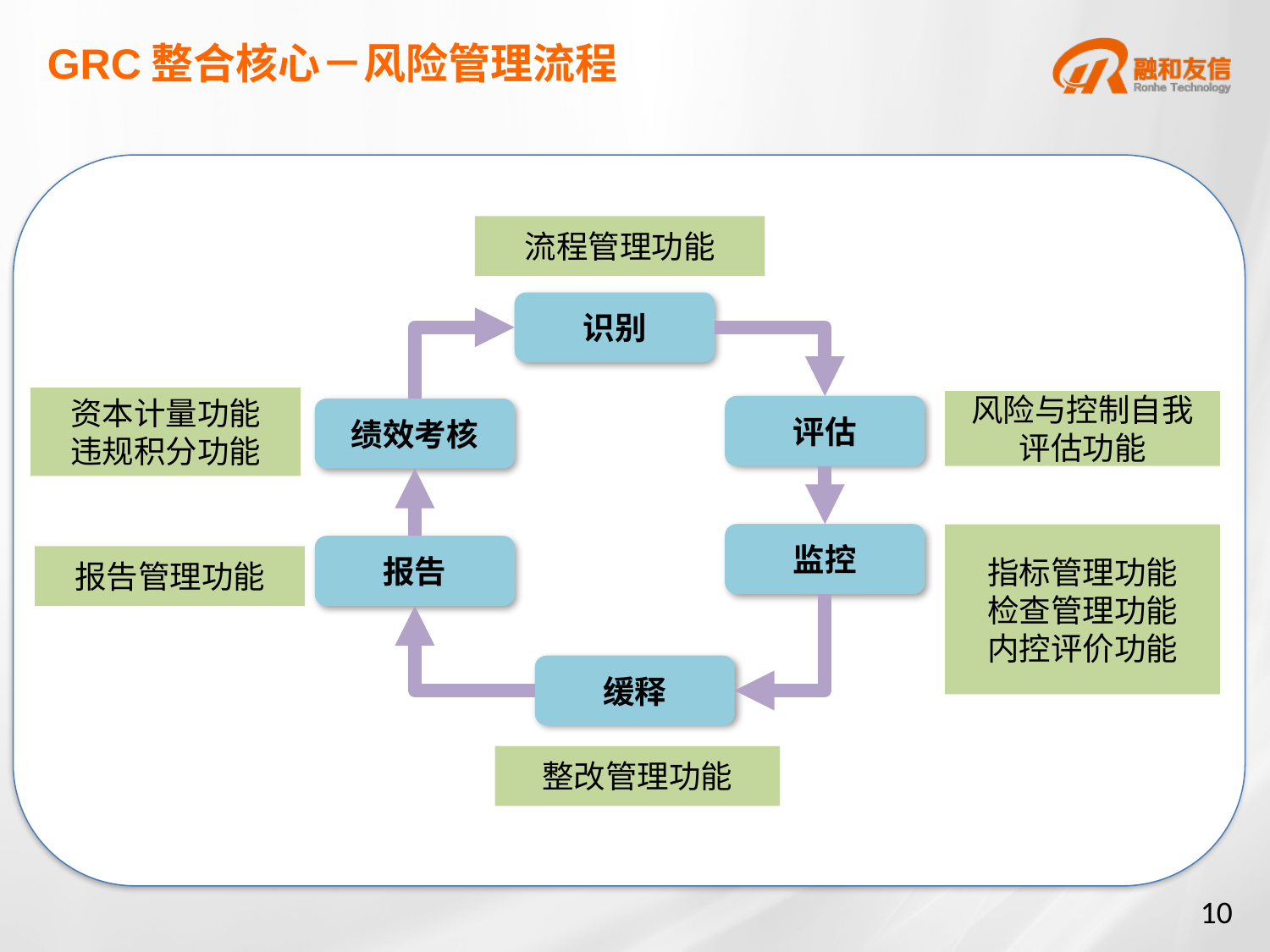

# GRC整合核心－风险管理流程

流程管理功能
识别
资本计量功能
违规积分功能
风险与控制自我评估功能
评估
绩效考核
监控
指标管理功能
检查管理功能
内控评价功能
报告
报告管理功能
缓释
整改管理功能
10